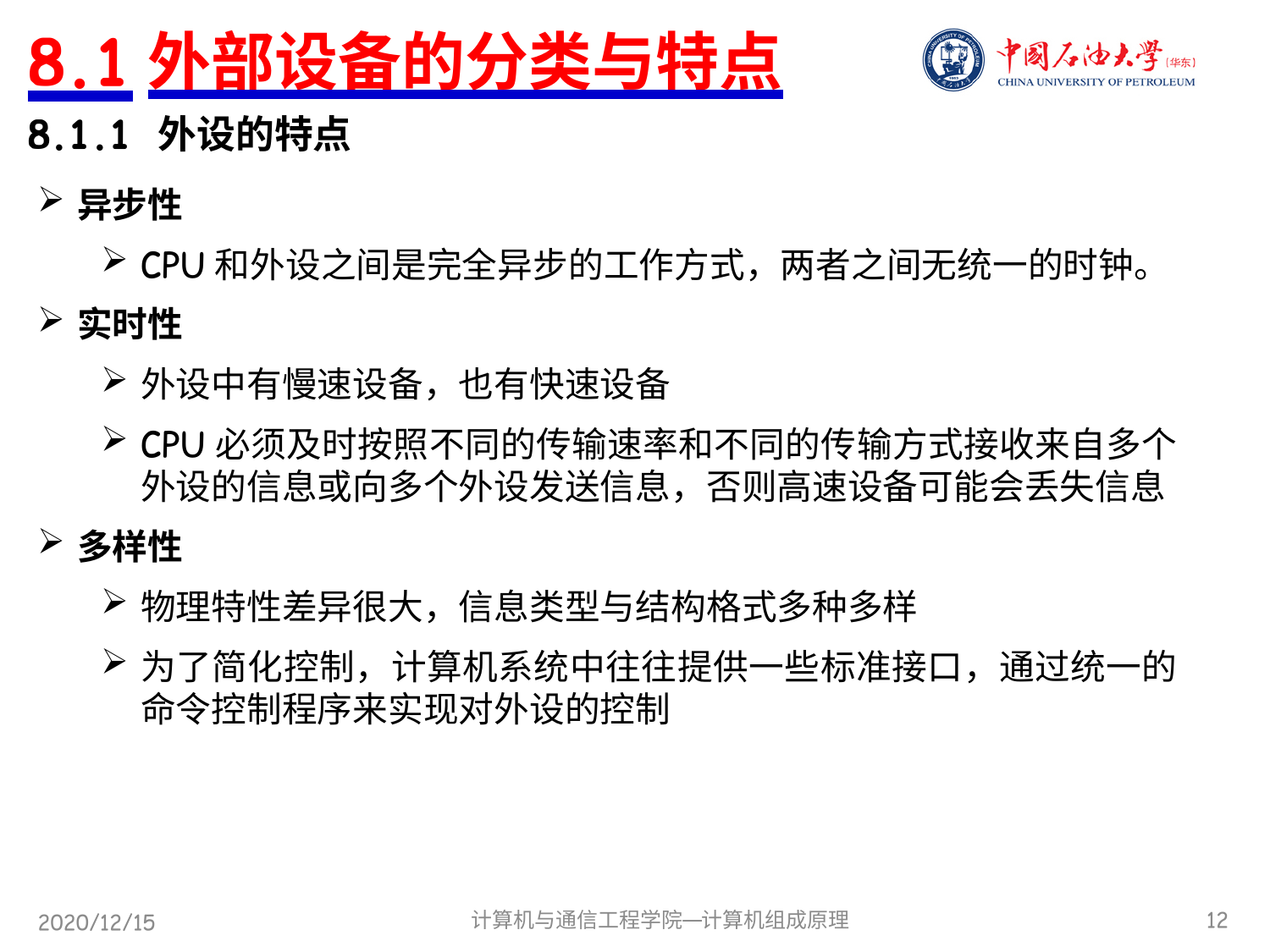

# 8.1外部设备的分类与特点
8.1.1 外设的特点
异步性
CPU和外设之间是完全异步的工作方式，两者之间无统一的时钟。
实时性
外设中有慢速设备，也有快速设备
CPU必须及时按照不同的传输速率和不同的传输方式接收来自多个外设的信息或向多个外设发送信息，否则高速设备可能会丢失信息
多样性
物理特性差异很大，信息类型与结构格式多种多样
为了简化控制，计算机系统中往往提供一些标准接口，通过统一的命令控制程序来实现对外设的控制
计算机与通信工程学院—计算机组成原理
12
2020/12/15